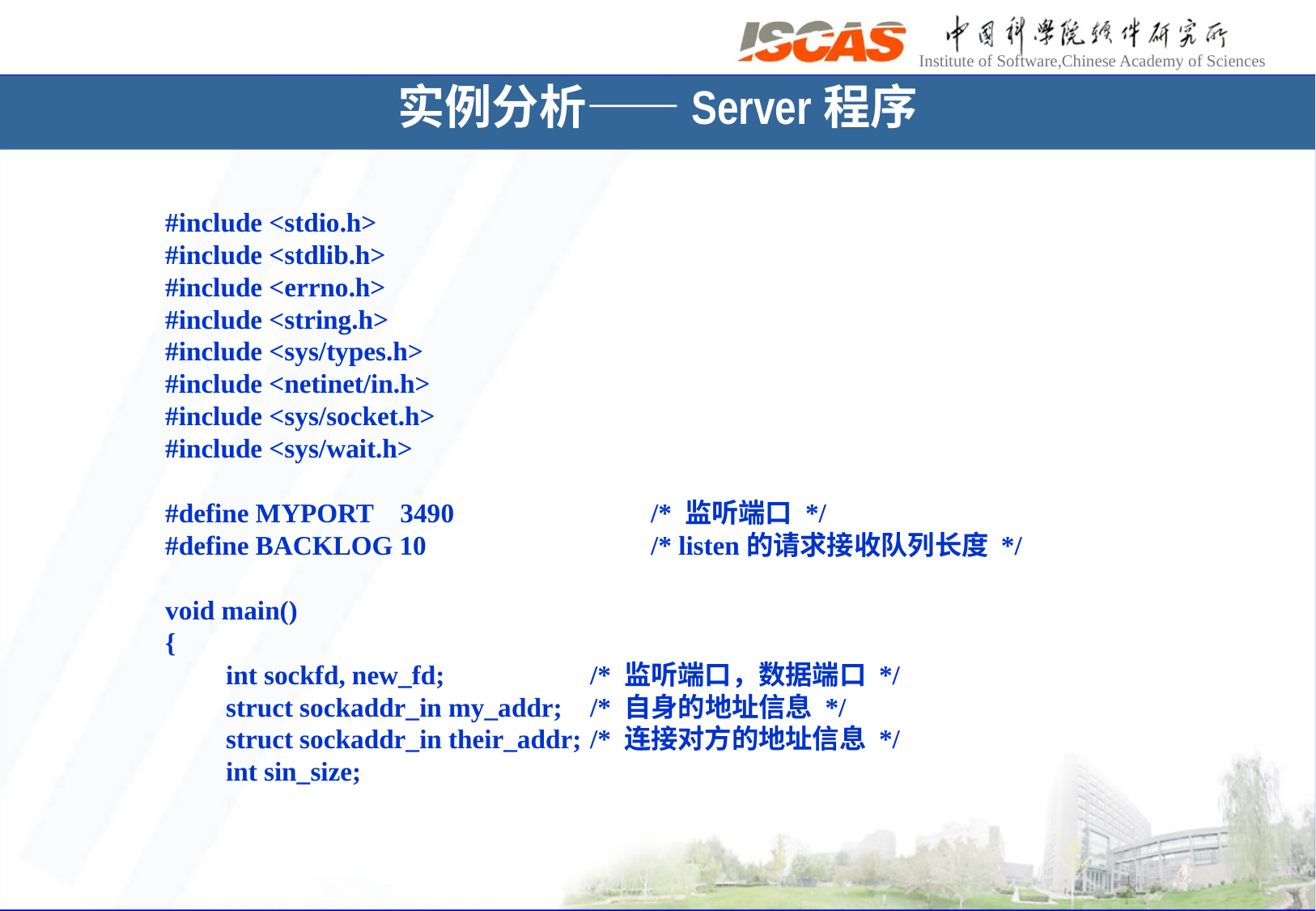

实例分析——Server程序

#include <stdio.h>
#include <stdlib.h>
#include <errno.h>
#include <string.h>
#include <sys/types.h>
#include <netinet/in.h>
#include <sys/socket.h>
#include <sys/wait.h>

#define MYPORT    3490 		/* 监听端口 */
#define BACKLOG 10 		/* listen的请求接收队列长度 */

void main()
{
int sockfd, new_fd; 		/* 监听端口，数据端口 */
struct sockaddr_in my_addr; 	/* 自身的地址信息 */
struct sockaddr_in their_addr; 	/* 连接对方的地址信息 */
int sin_size;